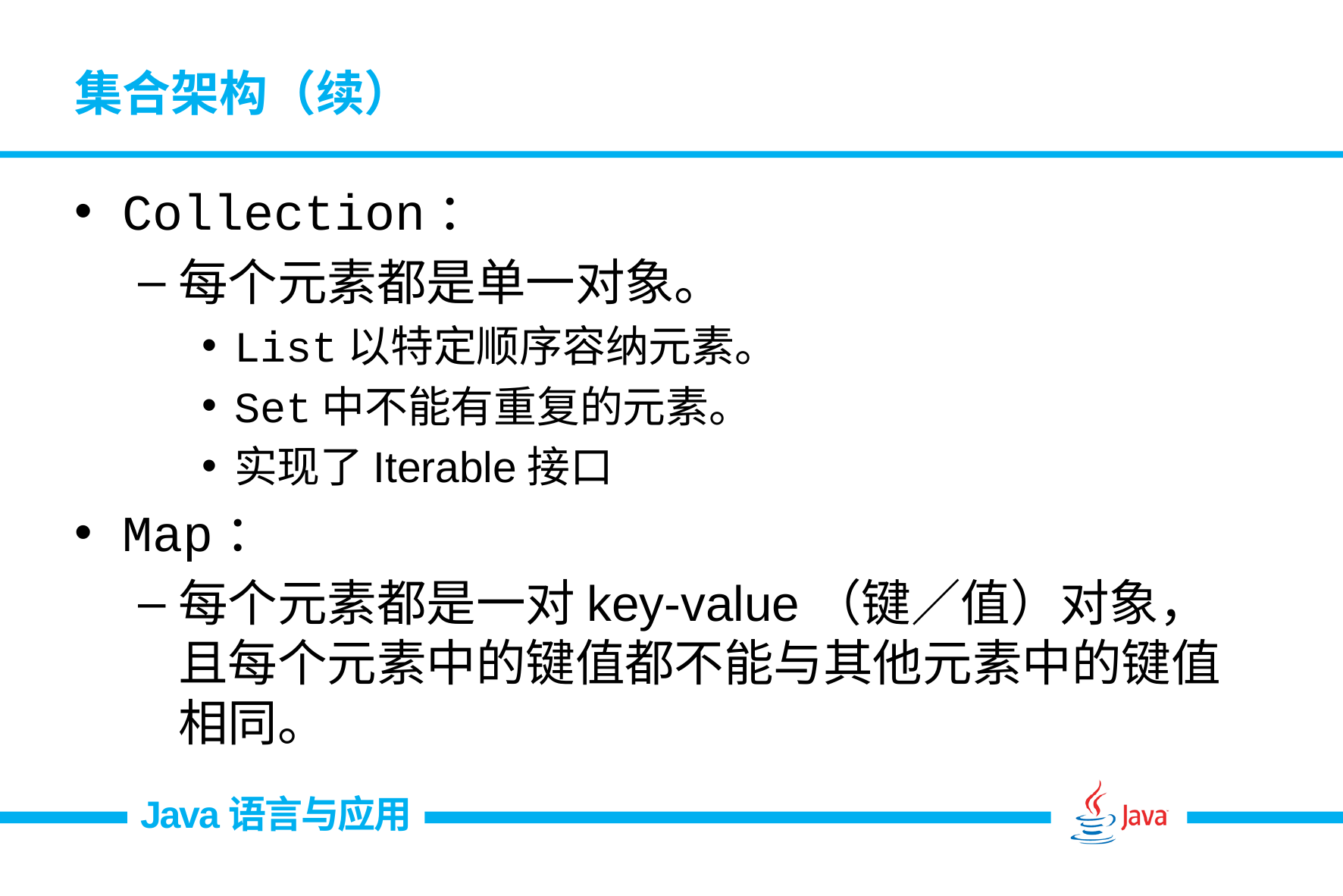

# 集合架构（续）
Collection：
每个元素都是单一对象。
List以特定顺序容纳元素。
Set中不能有重复的元素。
实现了Iterable接口
Map：
每个元素都是一对key-value（键／值）对象，且每个元素中的键值都不能与其他元素中的键值相同。